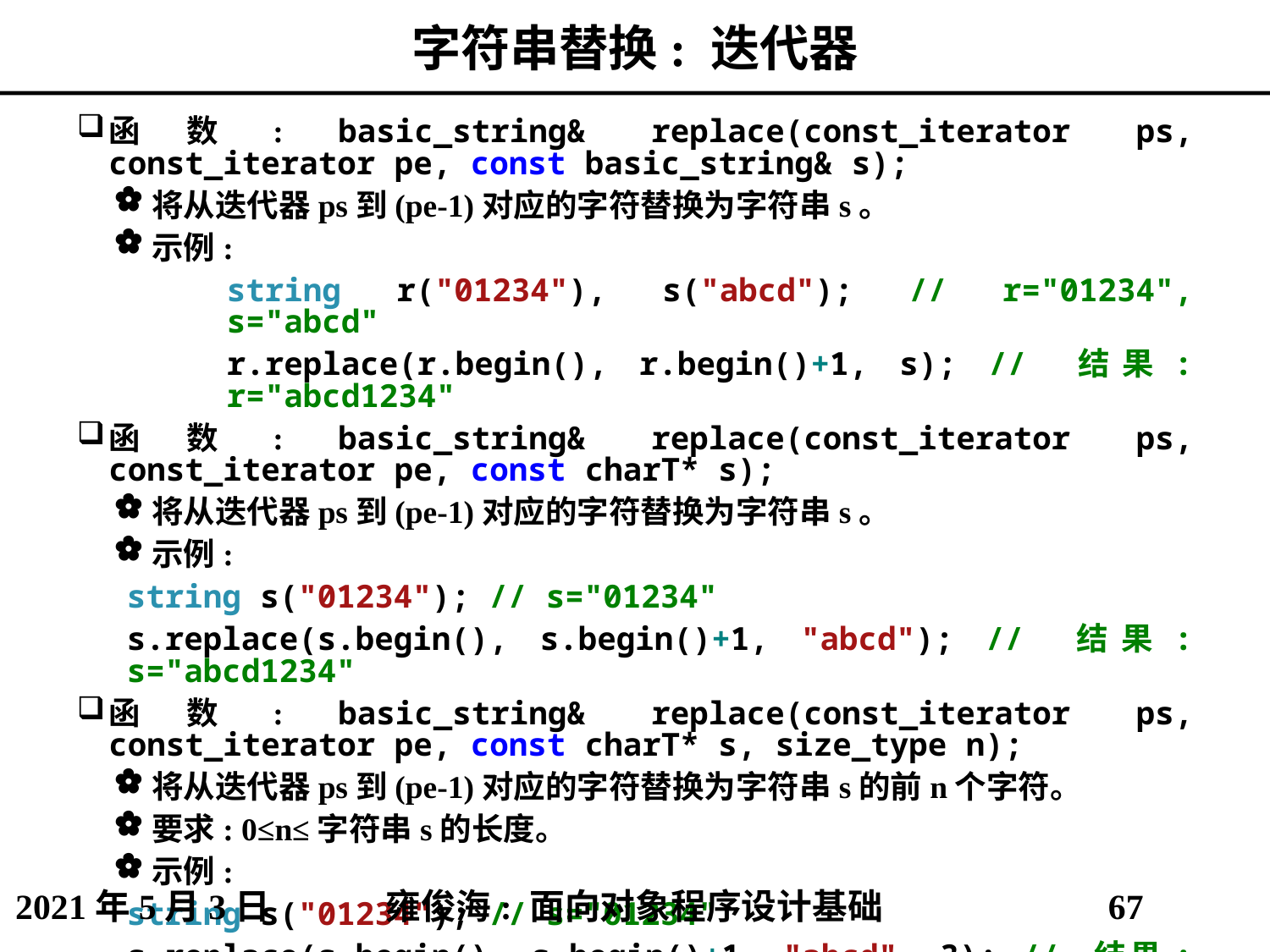

# 字符串替换: 迭代器

函数: basic_string& replace(const_iterator ps, const_iterator pe, const basic_string& s);
将从迭代器ps到(pe-1)对应的字符替换为字符串s。
示例:
string r("01234"), s("abcd"); // r="01234", s="abcd"
r.replace(r.begin(), r.begin()+1, s); // 结果: r="abcd1234"
函数: basic_string& replace(const_iterator ps, const_iterator pe, const charT* s);
将从迭代器ps到(pe-1)对应的字符替换为字符串s。
示例:
string s("01234"); // s="01234"
s.replace(s.begin(), s.begin()+1, "abcd"); // 结果: s="abcd1234"
函数: basic_string& replace(const_iterator ps, const_iterator pe, const charT* s, size_type n);
将从迭代器ps到(pe-1)对应的字符替换为字符串s的前n个字符。
要求: 0≤n≤字符串s的长度。
示例:
string s("01234"); // s="01234"
s.replace(s.begin(), s.begin()+1, "abcd", 3); // 结果: s="abc1234"
2021年5月3日
雍俊海: 面向对象程序设计基础
67